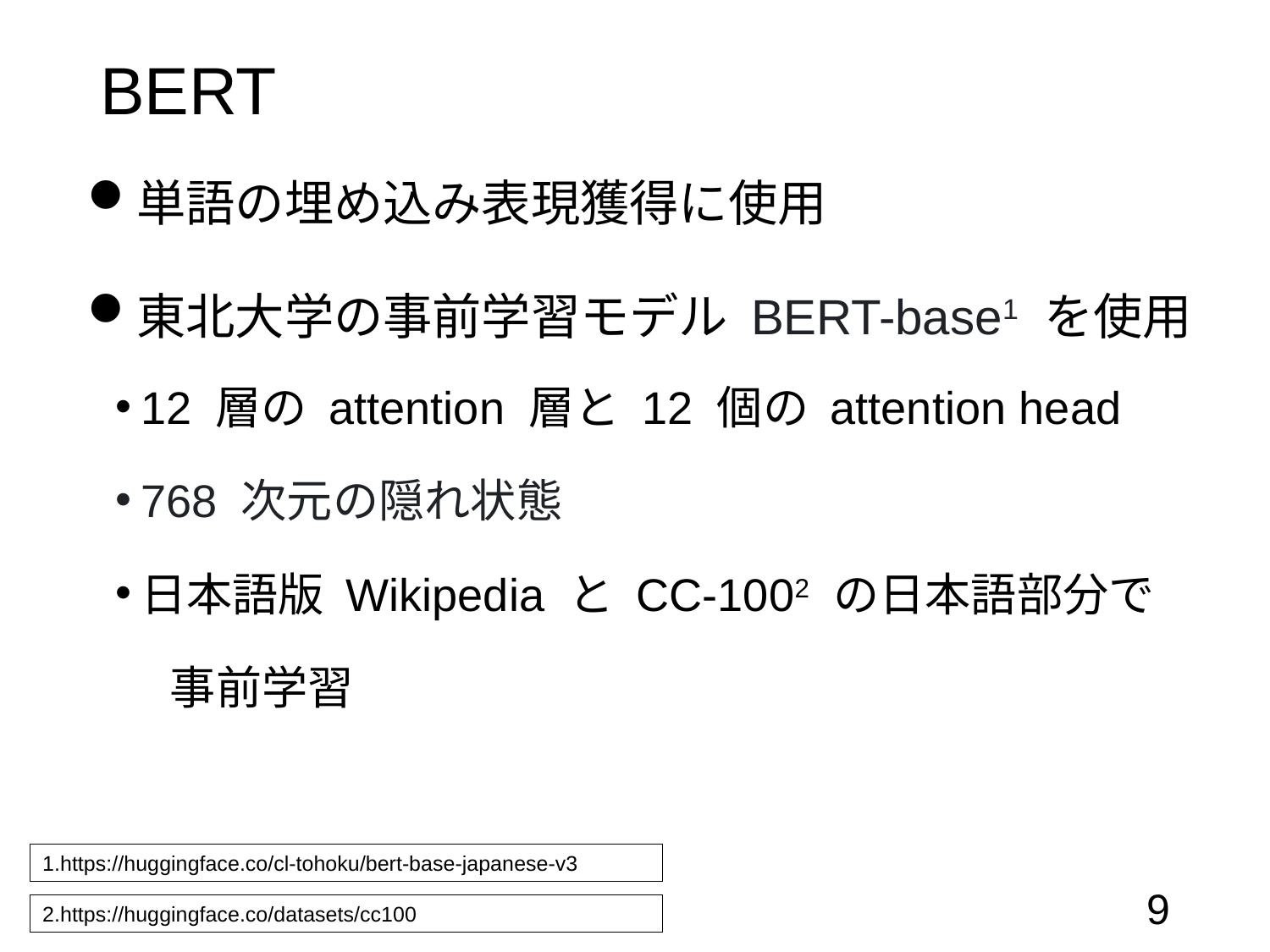

# BERT
単語の埋め込み表現獲得に使用
東北大学の事前学習モデル BERT-base1 を使用
12 層の attention 層と 12 個の attention head
768 次元の隠れ状態
日本語版 Wikipedia と CC-1002 の日本語部分で
   事前学習

1.https://huggingface.co/cl-tohoku/bert-base-japanese-v3
9
2.https://huggingface.co/datasets/cc100